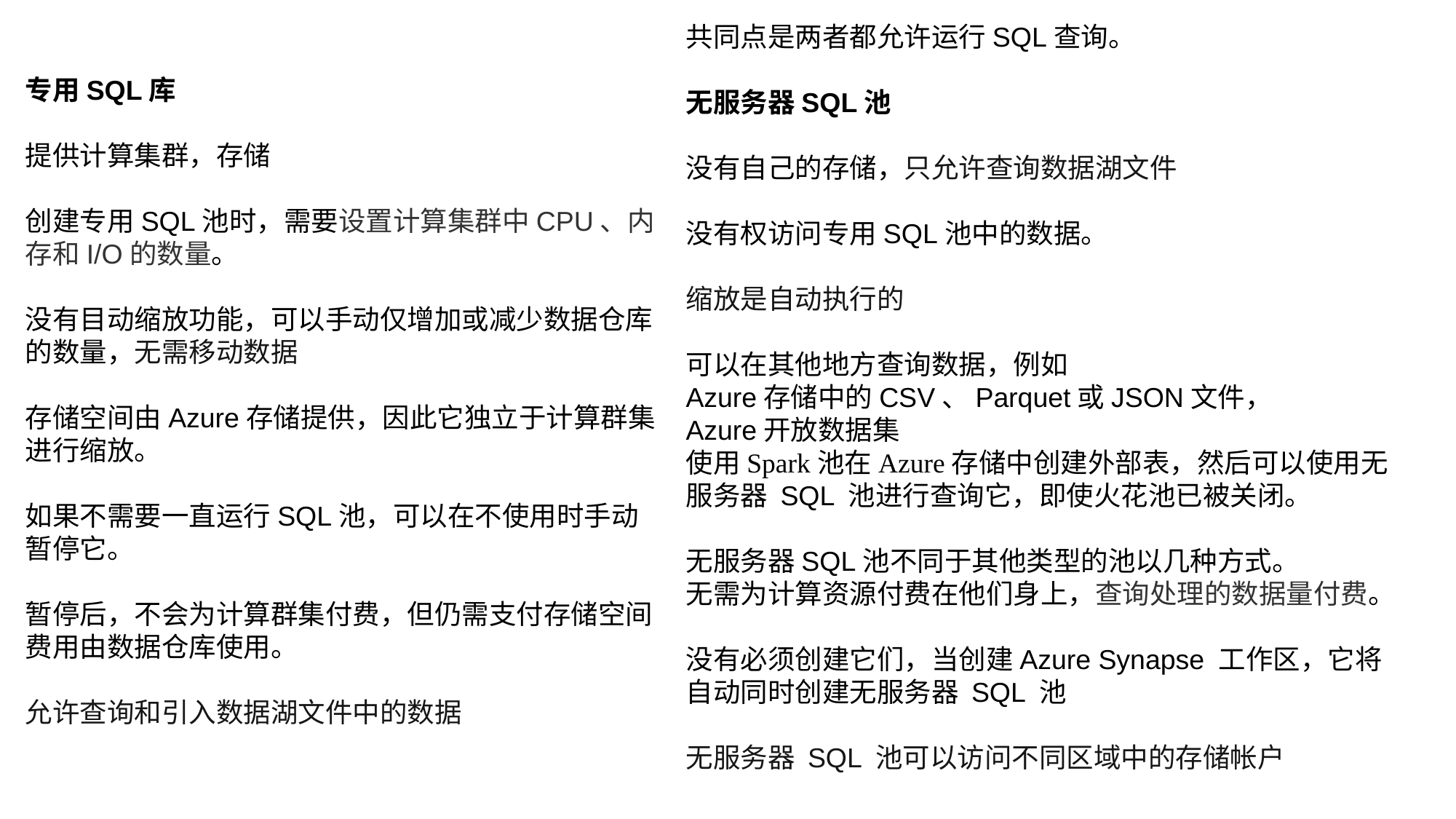

共同点是两者都允许运行SQL查询。

无服务器SQL池

没有自己的存储，只允许查询数据湖文件

没有权访问专用SQL池中的数据。

缩放是自动执行的

可以在其他地方查询数据，例如
Azure存储中的CSV、Parquet或JSON文件，
Azure开放数据集
使用Spark池在Azure存储中创建外部表，然后可以使用无服务器 SQL 池进行查询它，即使火花池已被关闭。

无服务器SQL池不同于其他类型的池以几种方式。
无需为计算资源付费在他们身上，查询处理的数据量付费。

没有必须创建它们，当创建Azure Synapse 工作区，它将自动同时创建无服务器 SQL 池

无服务器 SQL 池可以访问不同区域中的存储帐户
专用SQL库

提供计算集群，存储

创建专用SQL池时，需要设置计算集群中CPU、内存和I/O的数量。

没有目动缩放功能，可以手动仅增加或减少数据仓库的数量，无需移动数据

存储空间由Azure存储提供，因此它独立于计算群集进行缩放。

如果不需要一直运行SQL池，可以在不使用时手动暂停它。

暂停后，不会为计算群集付费，但仍需支付存储空间费用由数据仓库使用。

允许查询和引入数据湖文件中的数据